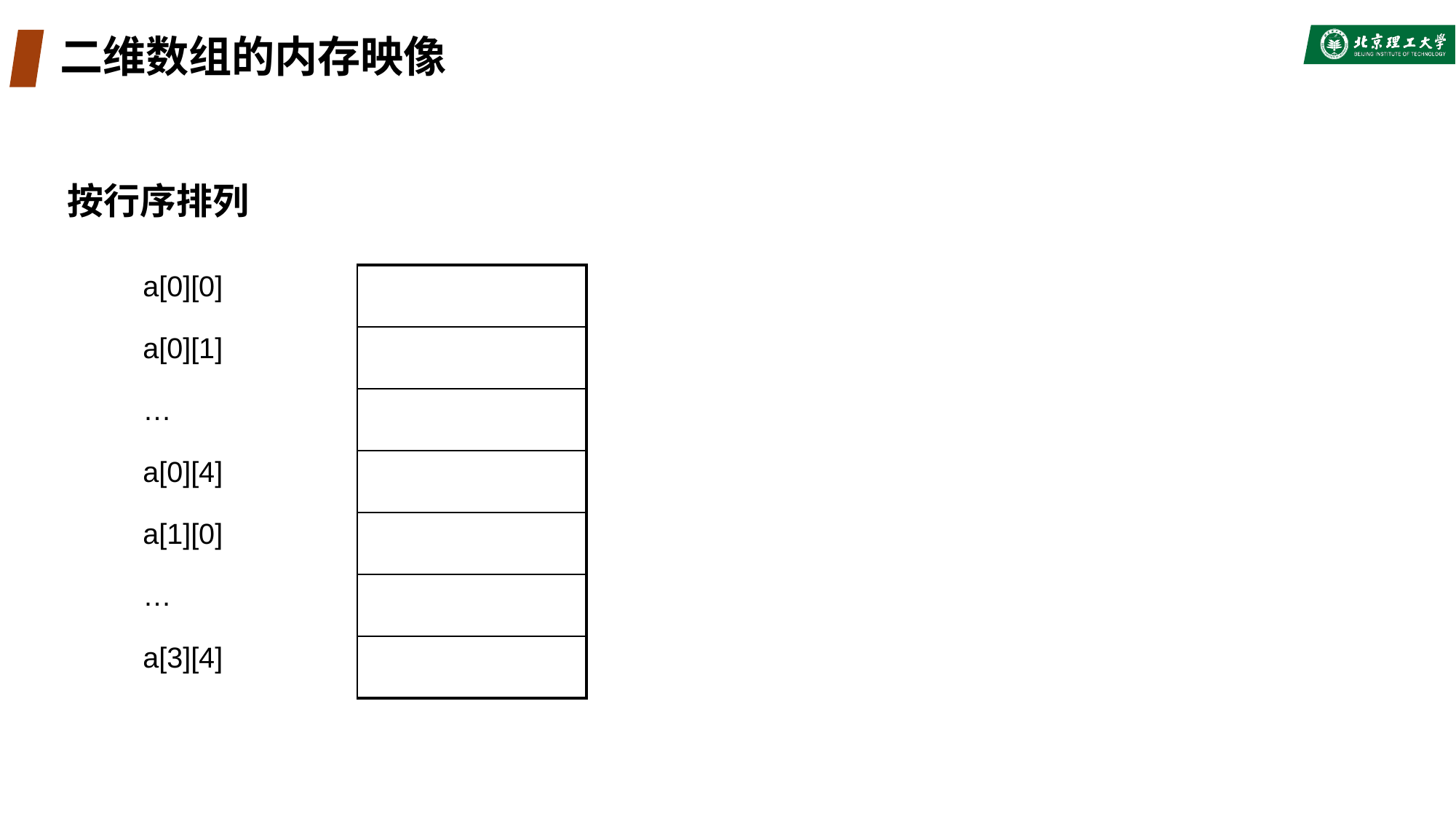

# 二维数组的内存映像
按行序排列
| a[0][0] |  |
| --- | --- |
| a[0][1] |  |
| … |  |
| a[0][4] |  |
| a[1][0] |  |
| … |  |
| a[3][4] |  |